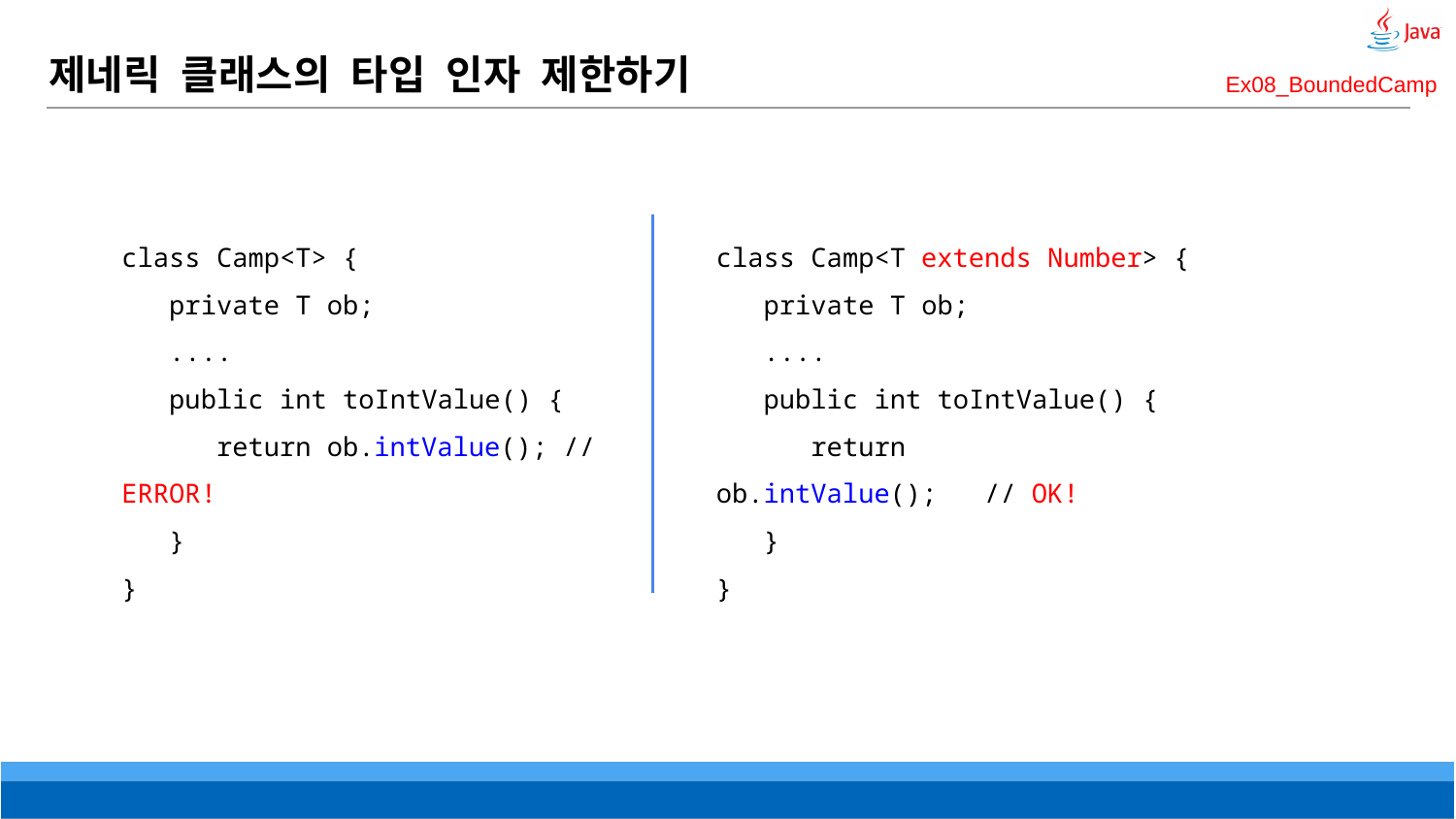

# 제네릭 클래스의 타입 인자 제한하기
Ex08_BoundedCamp
class Camp<T> {
   private T ob;
   ....
   public int toIntValue() {
      return ob.intValue(); // ERROR!
   }
}
class Camp<T extends Number> {
   private T ob;
   ....
   public int toIntValue() {
      return ob.intValue();   // OK!
   }
}